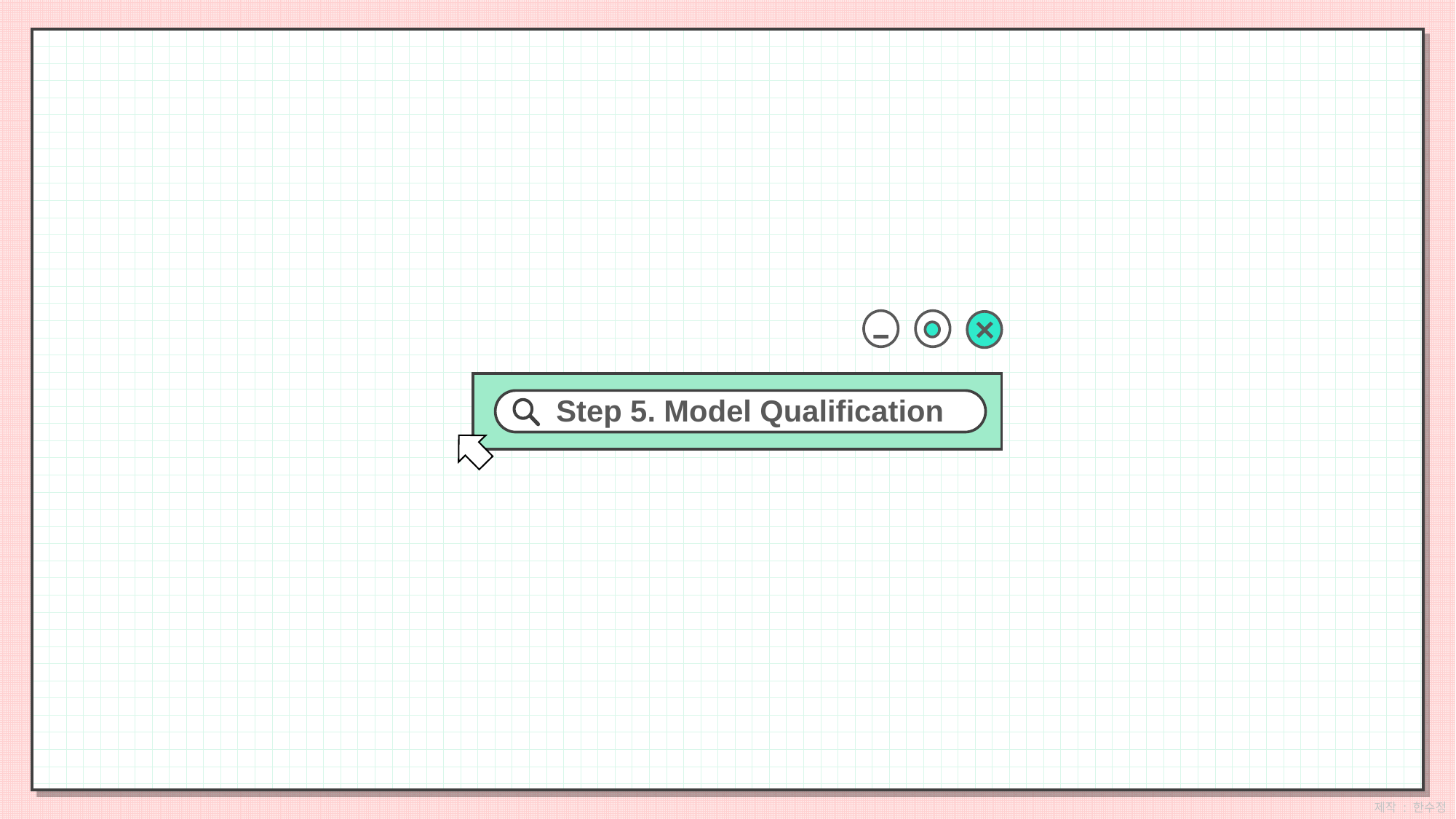

Step 5. Model Qualification

제작 : 한수정